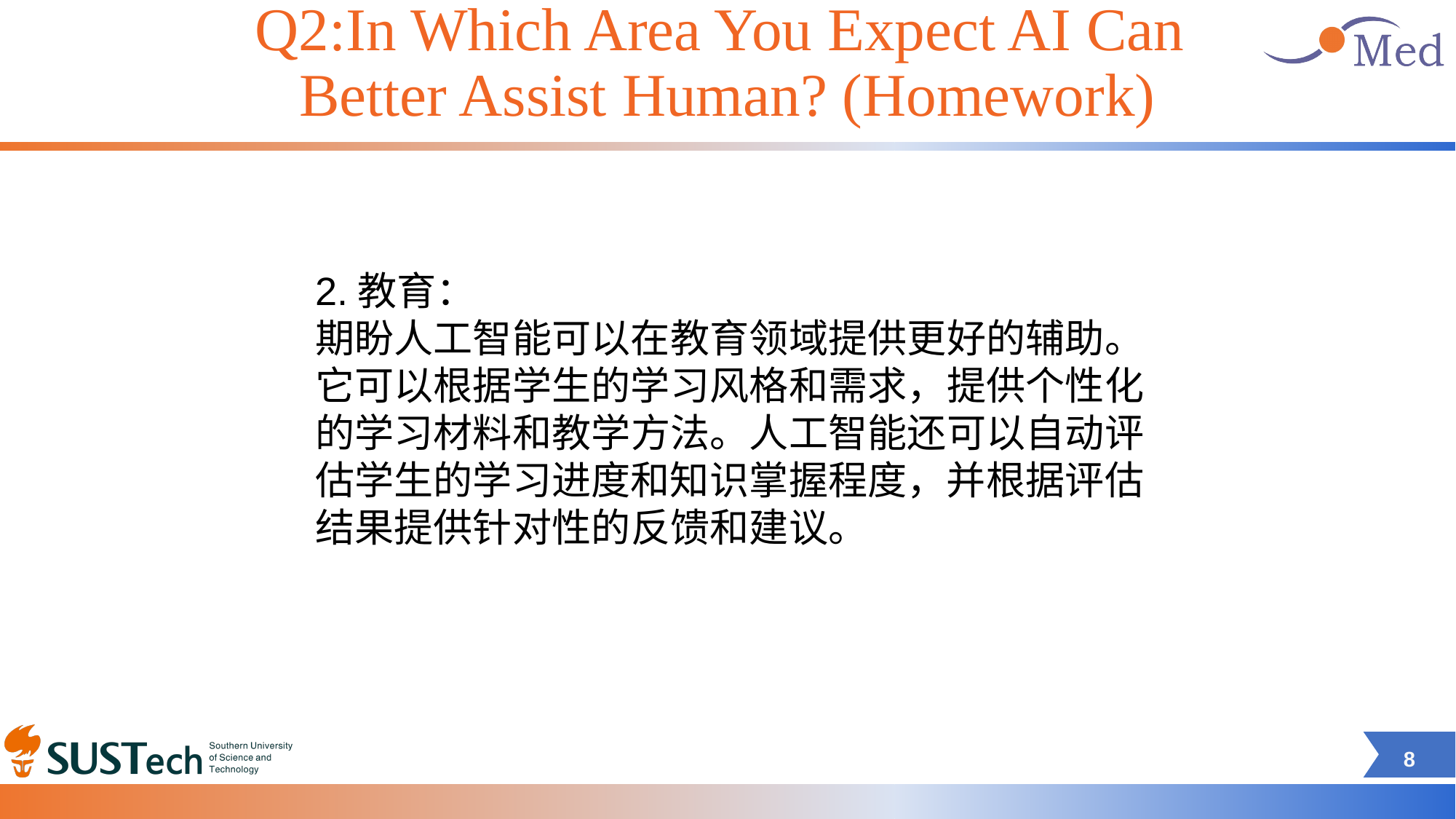

# Q2:In Which Area You Expect AI Can
Better Assist Human? (Homework)
2.教育：
期盼人工智能可以在教育领域提供更好的辅助。它可以根据学生的学习风格和需求，提供个性化的学习材料和教学方法。人工智能还可以自动评估学生的学习进度和知识掌握程度，并根据评估结果提供针对性的反馈和建议。